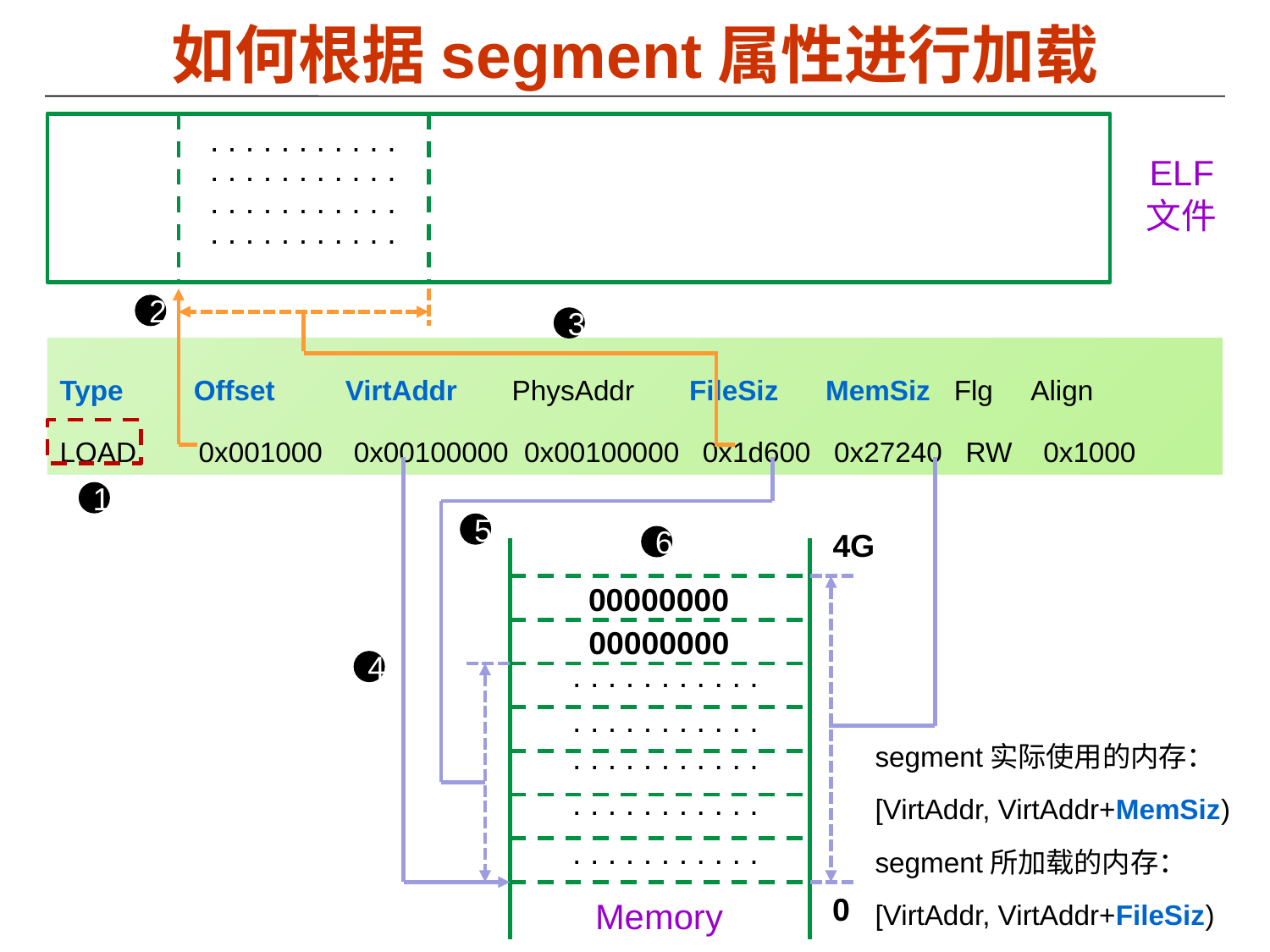

# 如何根据segment属性进行加载

. . . . . . . . . . .
. . . . . . . . . . .
ELF
文件
. . . . . . . . . . .
. . . . . . . . . . .
2
3
Type         Offset         VirtAddr       PhysAddr       FileSiz      MemSiz   Flg     Align
LOAD        0x001000    0x00100000  0x00100000   0x1d600   0x27240   RW    0x1000

1
5
4G
6
00000000
00000000
. . . . . . . . . . .
4
. . . . . . . . . . .
segment实际使用的内存：
[VirtAddr, VirtAddr+MemSiz)
segment所加载的内存：
[VirtAddr, VirtAddr+FileSiz)
. . . . . . . . . . .
. . . . . . . . . . .
. . . . . . . . . . .
0
Memory